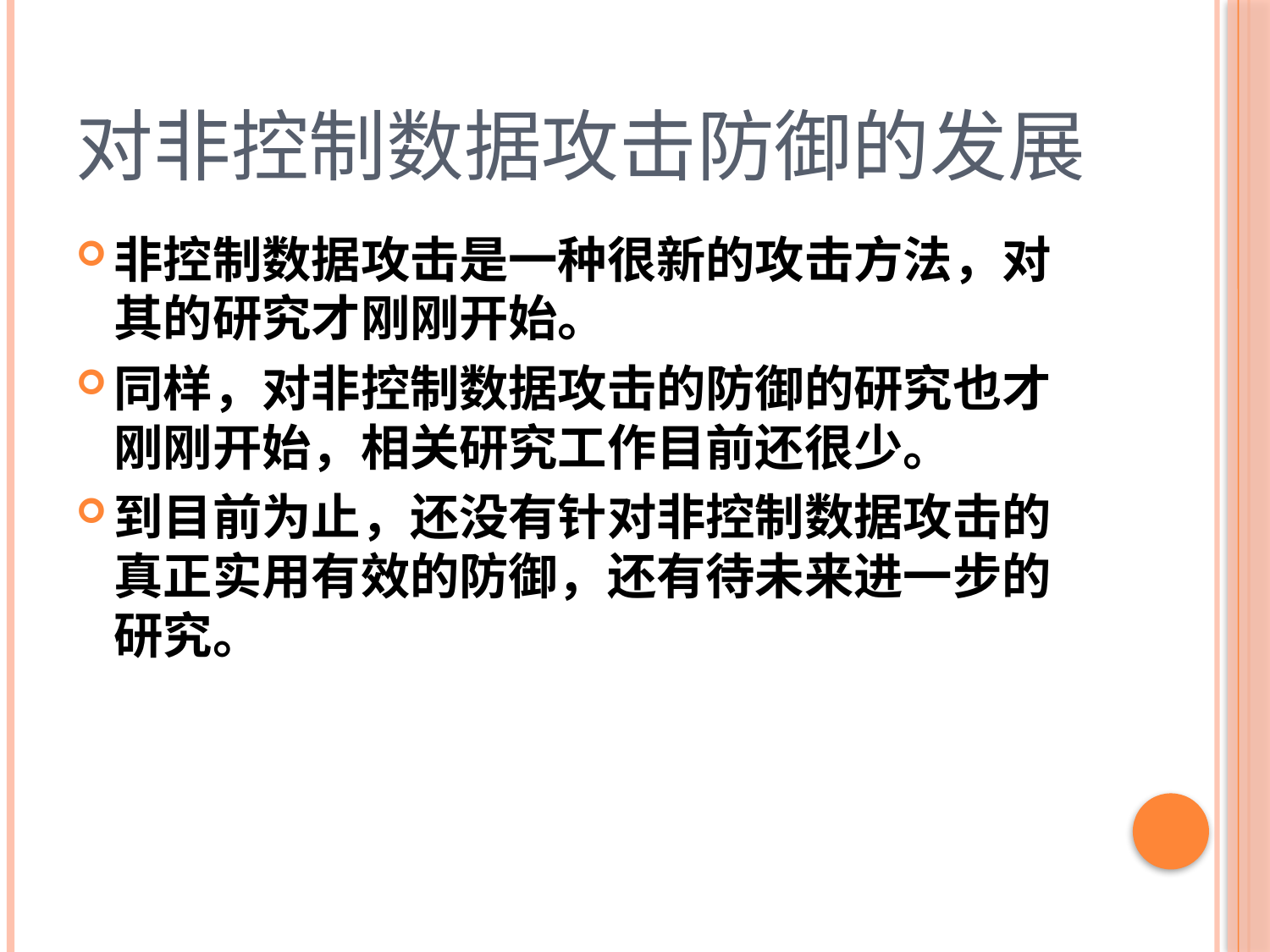

# 对非控制数据攻击防御的发展
非控制数据攻击是一种很新的攻击方法，对其的研究才刚刚开始。
同样，对非控制数据攻击的防御的研究也才刚刚开始，相关研究工作目前还很少。
到目前为止，还没有针对非控制数据攻击的真正实用有效的防御，还有待未来进一步的研究。